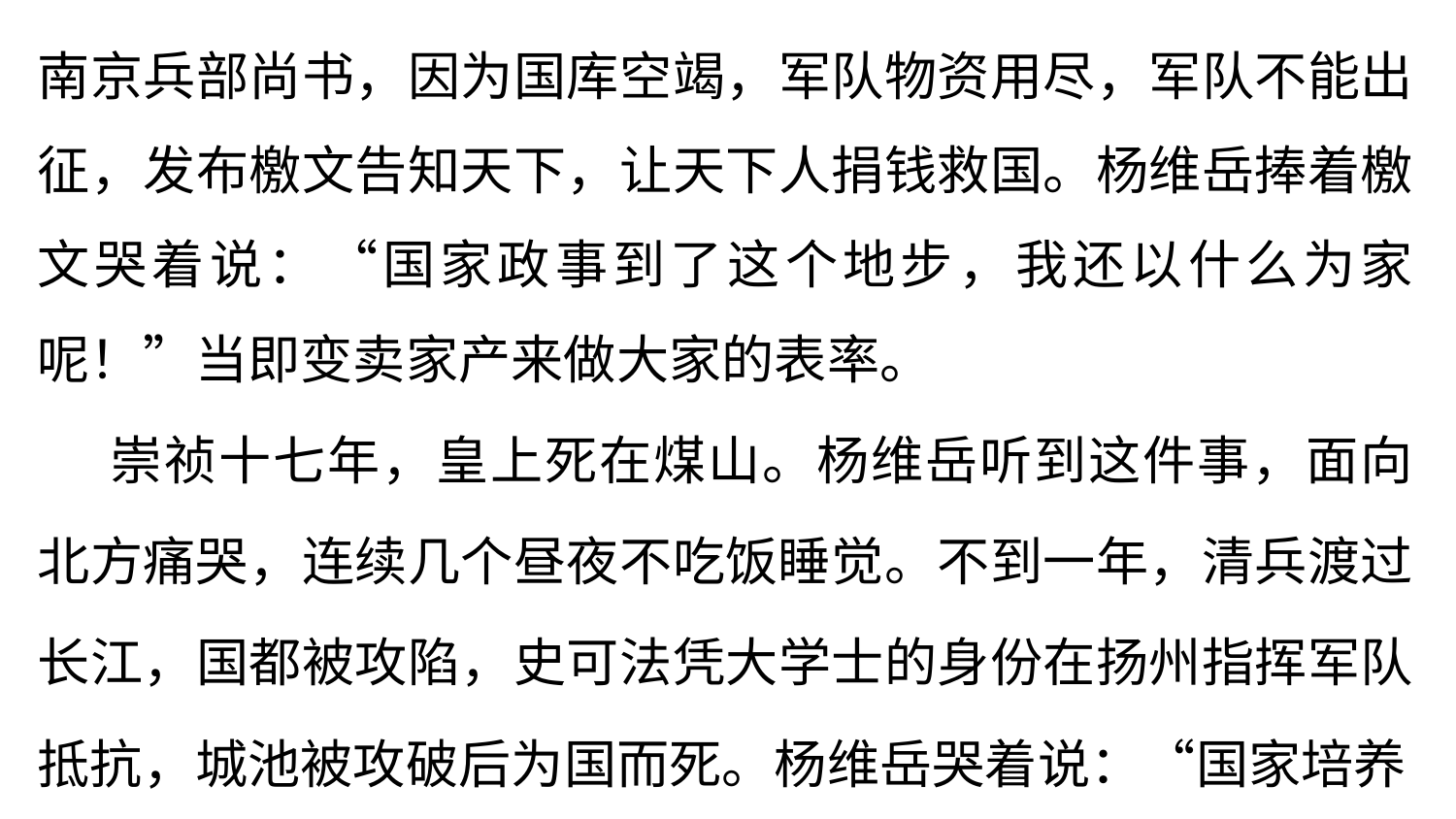

南京兵部尚书，因为国库空竭，军队物资用尽，军队不能出征，发布檄文告知天下，让天下人捐钱救国。杨维岳捧着檄文哭着说：“国家政事到了这个地步，我还以什么为家呢！”当即变卖家产来做大家的表率。
崇祯十七年，皇上死在煤山。杨维岳听到这件事，面向北方痛哭，连续几个昼夜不吃饭睡觉。不到一年，清兵渡过长江，国都被攻陷，史可法凭大学士的身份在扬州指挥军队抵抗，城池被攻破后为国而死。杨维岳哭着说：“国家培养